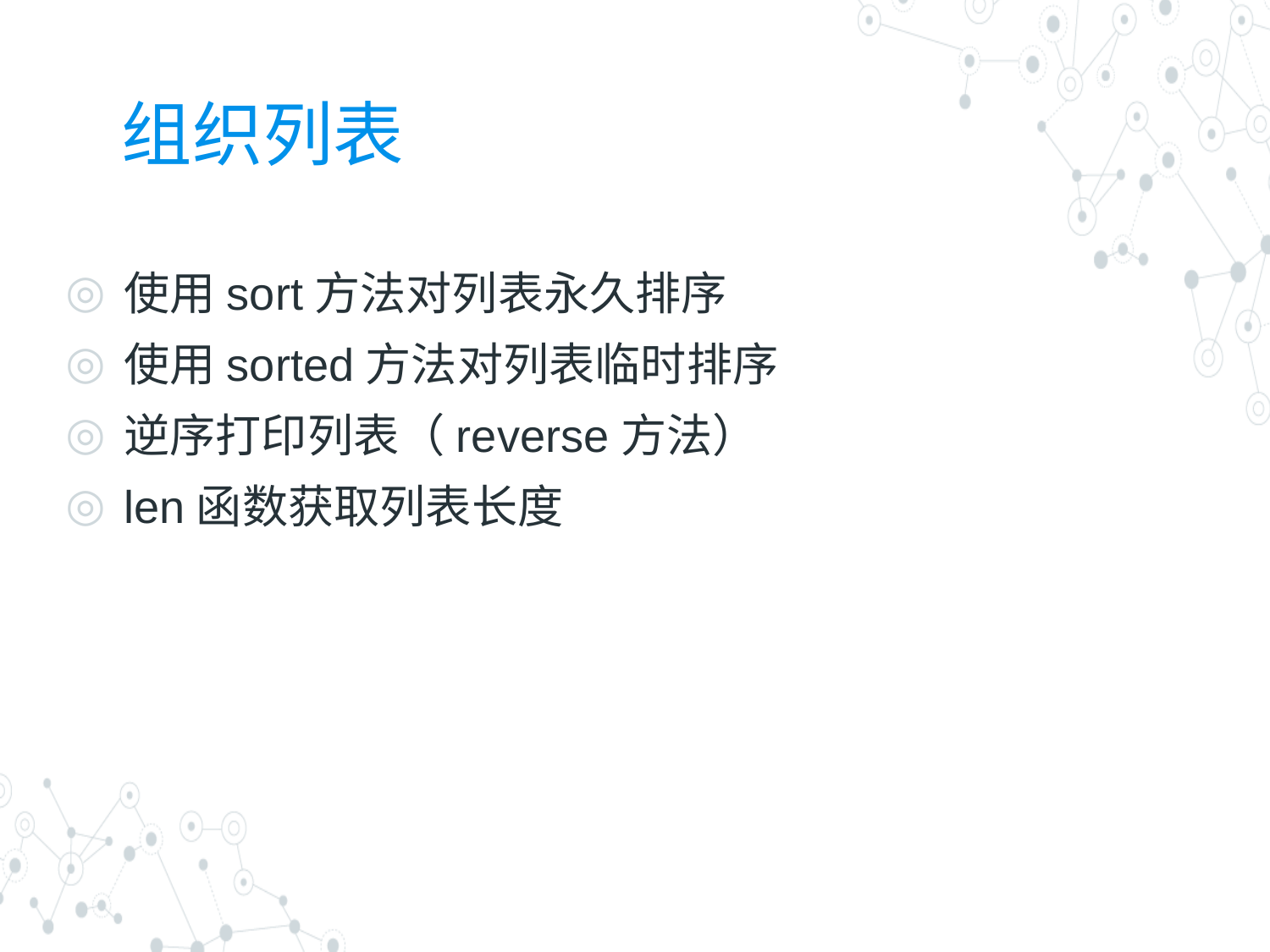

# 组织列表
使用sort方法对列表永久排序
使用sorted方法对列表临时排序
逆序打印列表（reverse方法）
len函数获取列表长度